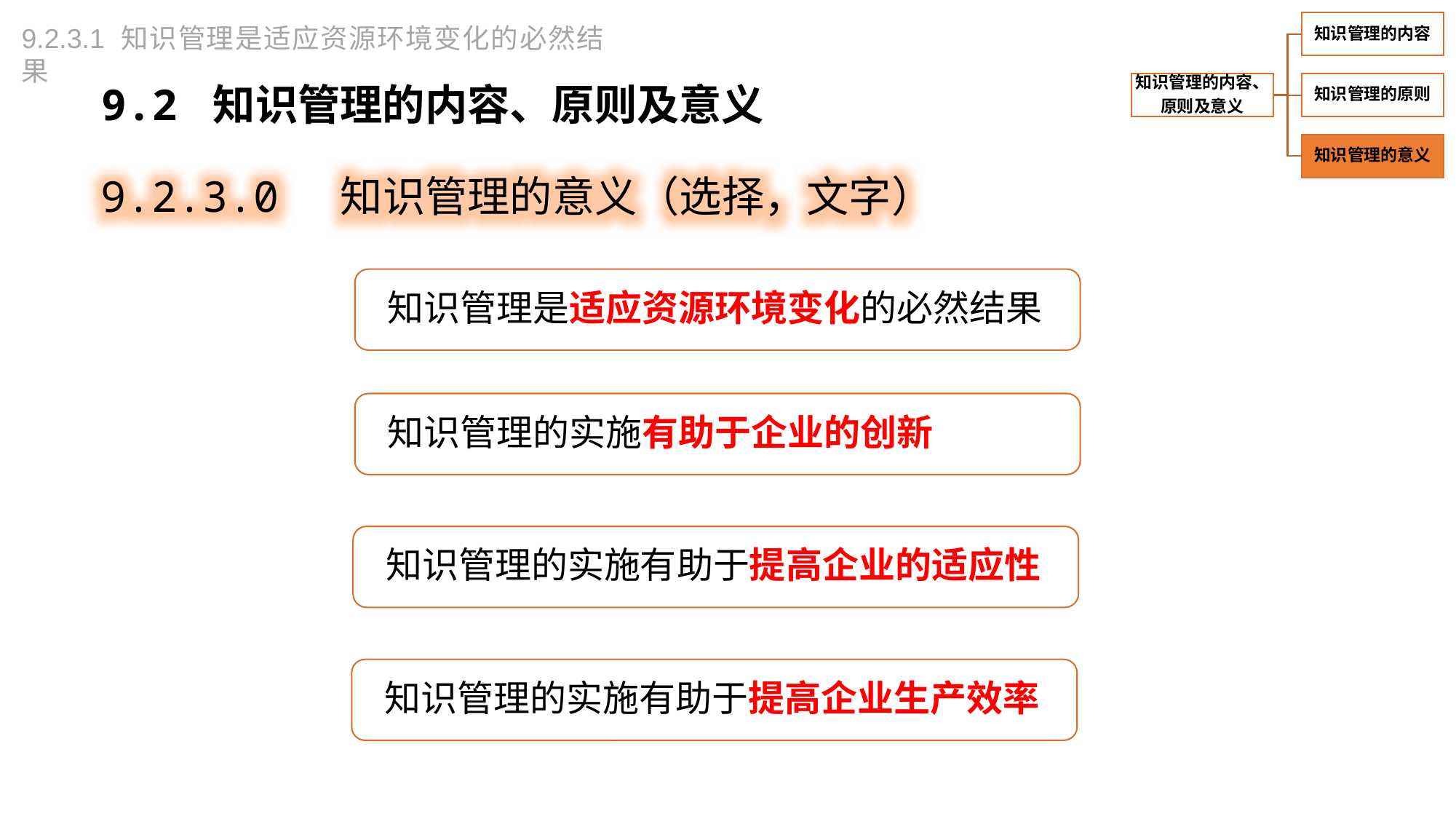

知识管理的内容、
原则及意义
知识管理的内容
知识管理的原则
知识管理的意义
9.2.3.1 知识管理是适应资源环境变化的必然结果
9.2 知识管理的内容、原则及意义
9.2.3.0  知识管理的意义（选择，文字）

知识管理是适应资源环境变化的必然结果

知识管理的实施有助于企业的创新

知识管理的实施有助于提高企业的适应性

知识管理的实施有助于提高企业生产效率